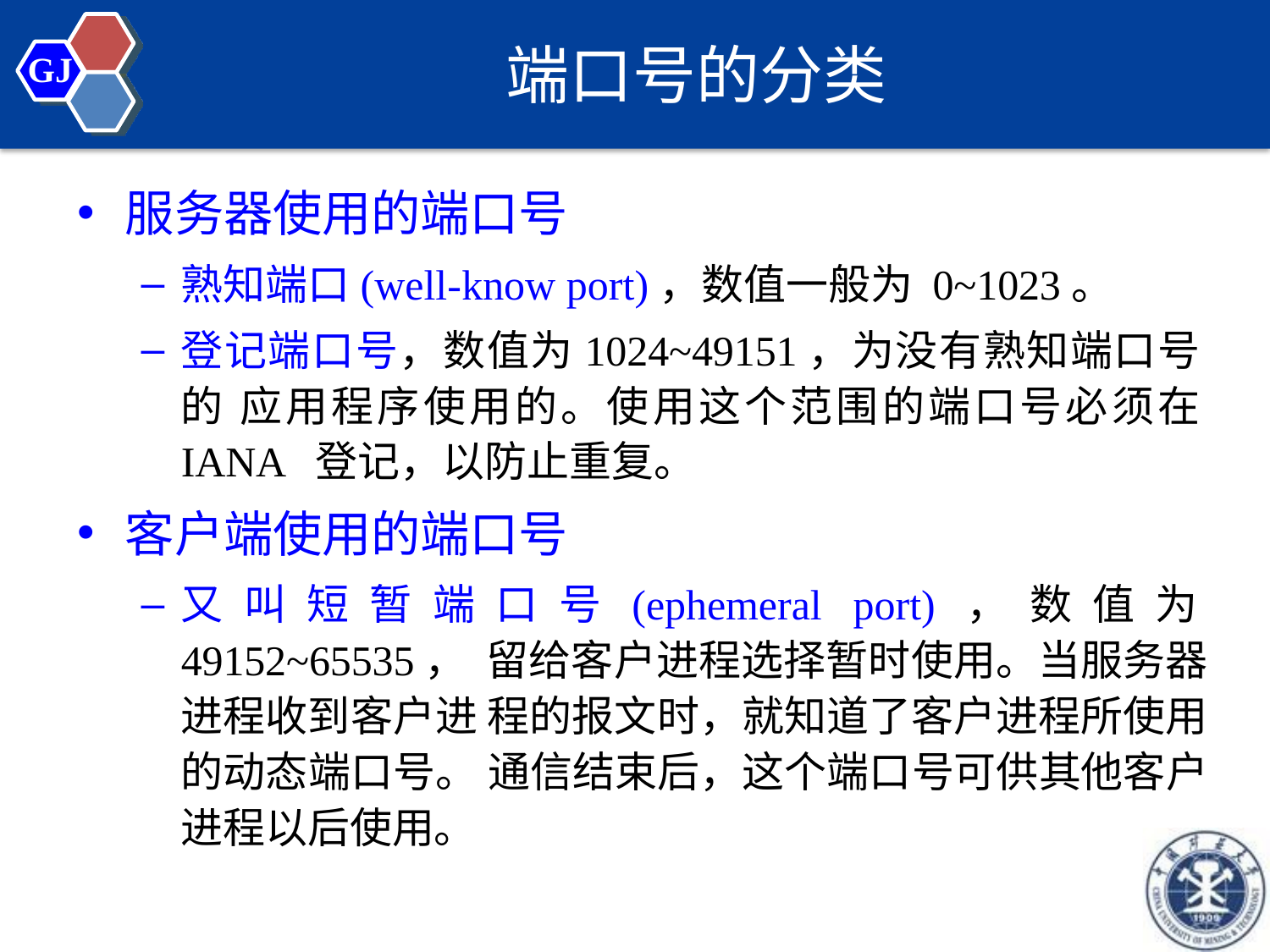

# 端口号的分类
GJ
服务器使用的端口号
熟知端口(well-know port)，数值一般为 0~1023。
登记端口号，数值为1024~49151，为没有熟知端口号的 应用程序使用的。使用这个范围的端口号必须在 IANA  登记，以防止重复。
客户端使用的端口号
又叫短暂端口号(ephemeral port)，数值为49152~65535，  留给客户进程选择暂时使用。当服务器进程收到客户进 程的报文时，就知道了客户进程所使用的动态端口号。 通信结束后，这个端口号可供其他客户进程以后使用。